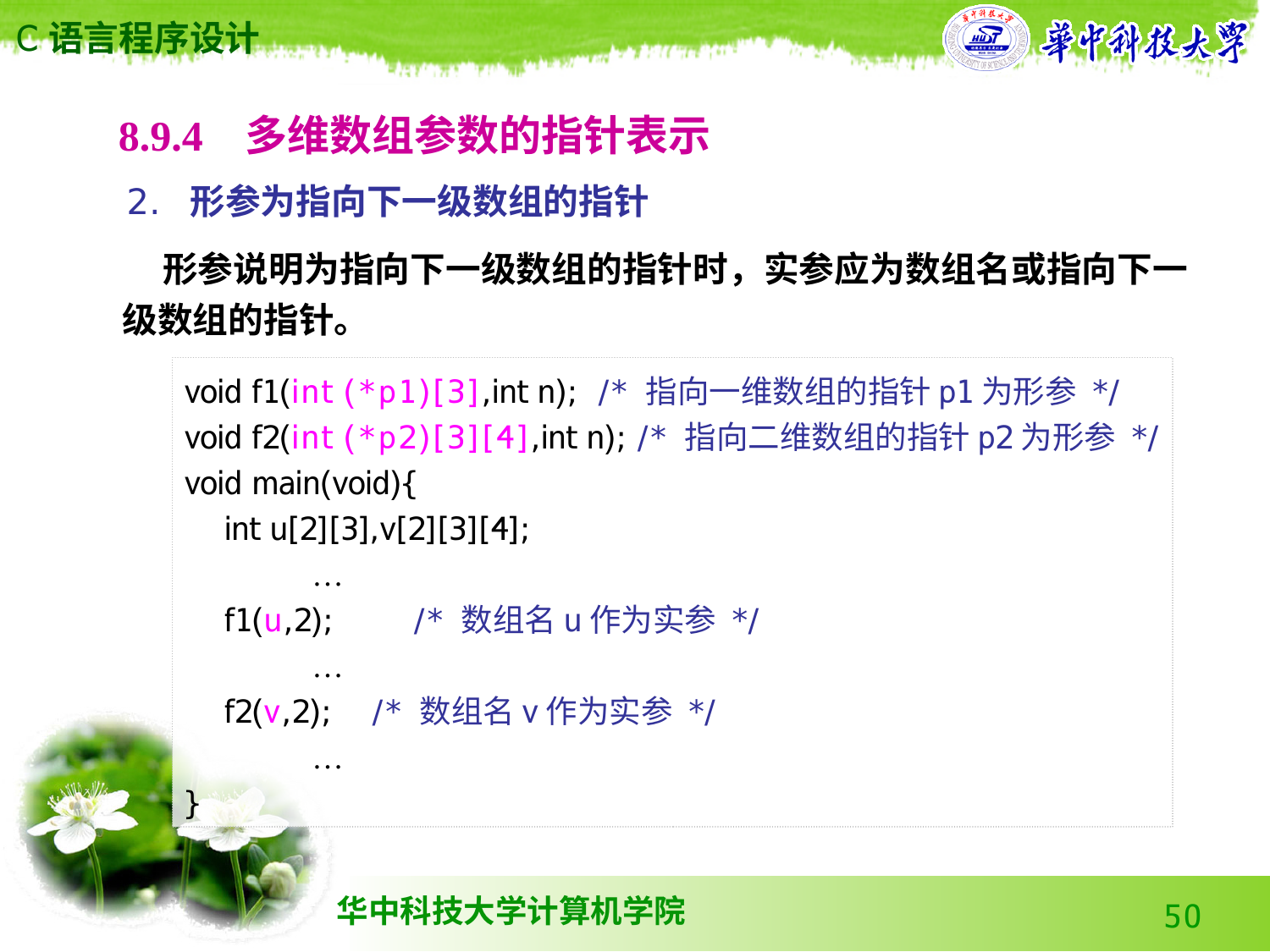

8.9.4   多维数组参数的指针表示
2.  形参为指向下一级数组的指针
    形参说明为指向下一级数组的指针时，实参应为数组名或指向下一级数组的指针。
void f1(int (*p1)[3],int n);  /* 指向一维数组的指针p1为形参 */
void f2(int (*p2)[3][4],int n); /* 指向二维数组的指针p2为形参 */
void main(void){
    int u[2][3],v[2][3][4];
	…
    f1(u,2);        /* 数组名u作为实参 */
	…
    f2(v,2);    /* 数组名v作为实参 */
	…
}
50